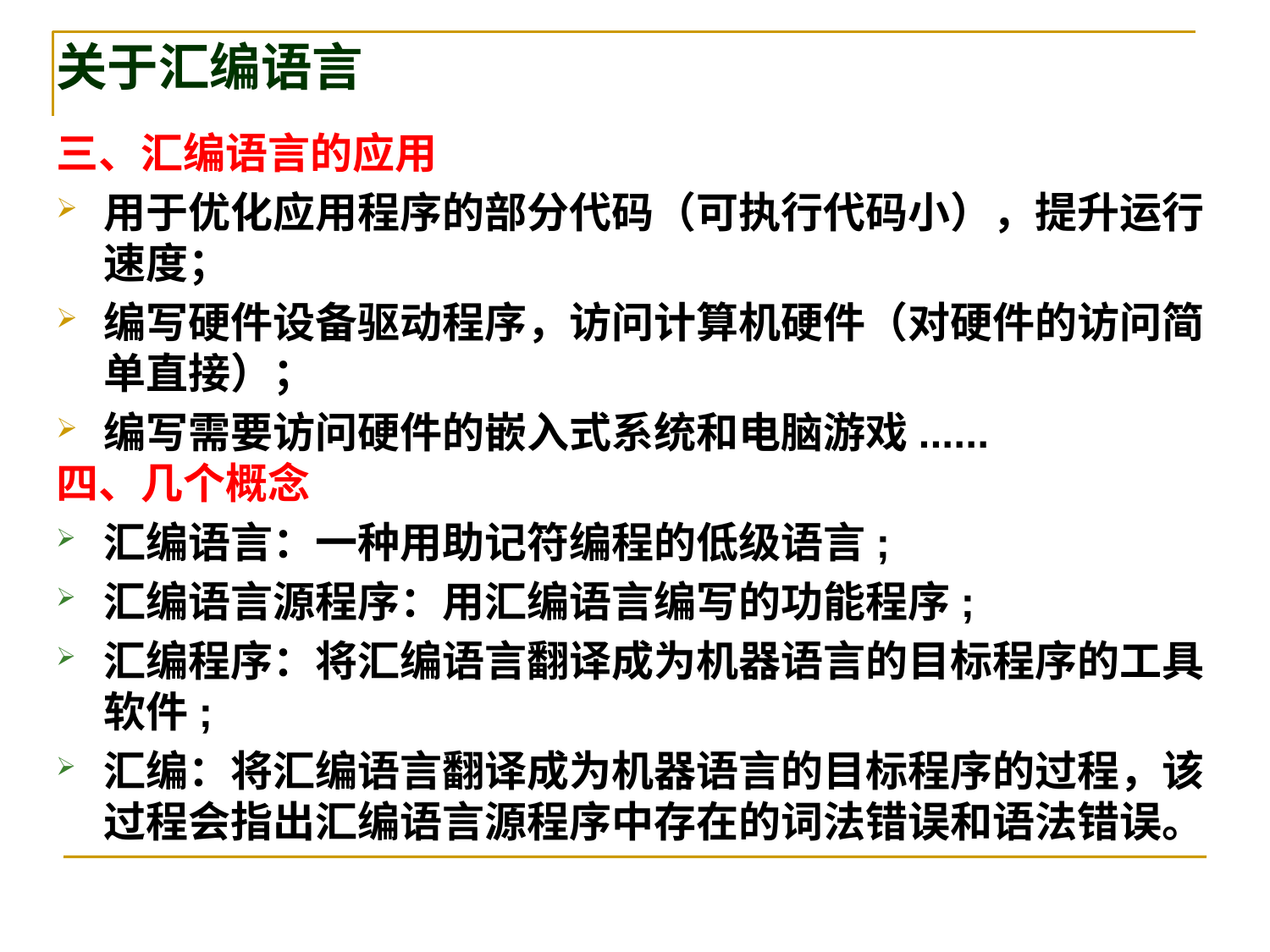

# 关于汇编语言
三、汇编语言的应用
用于优化应用程序的部分代码（可执行代码小），提升运行速度；
编写硬件设备驱动程序，访问计算机硬件（对硬件的访问简单直接）；
编写需要访问硬件的嵌入式系统和电脑游戏......
四、几个概念
汇编语言：一种用助记符编程的低级语言;
汇编语言源程序：用汇编语言编写的功能程序;
汇编程序：将汇编语言翻译成为机器语言的目标程序的工具软件;
汇编：将汇编语言翻译成为机器语言的目标程序的过程，该过程会指出汇编语言源程序中存在的词法错误和语法错误。